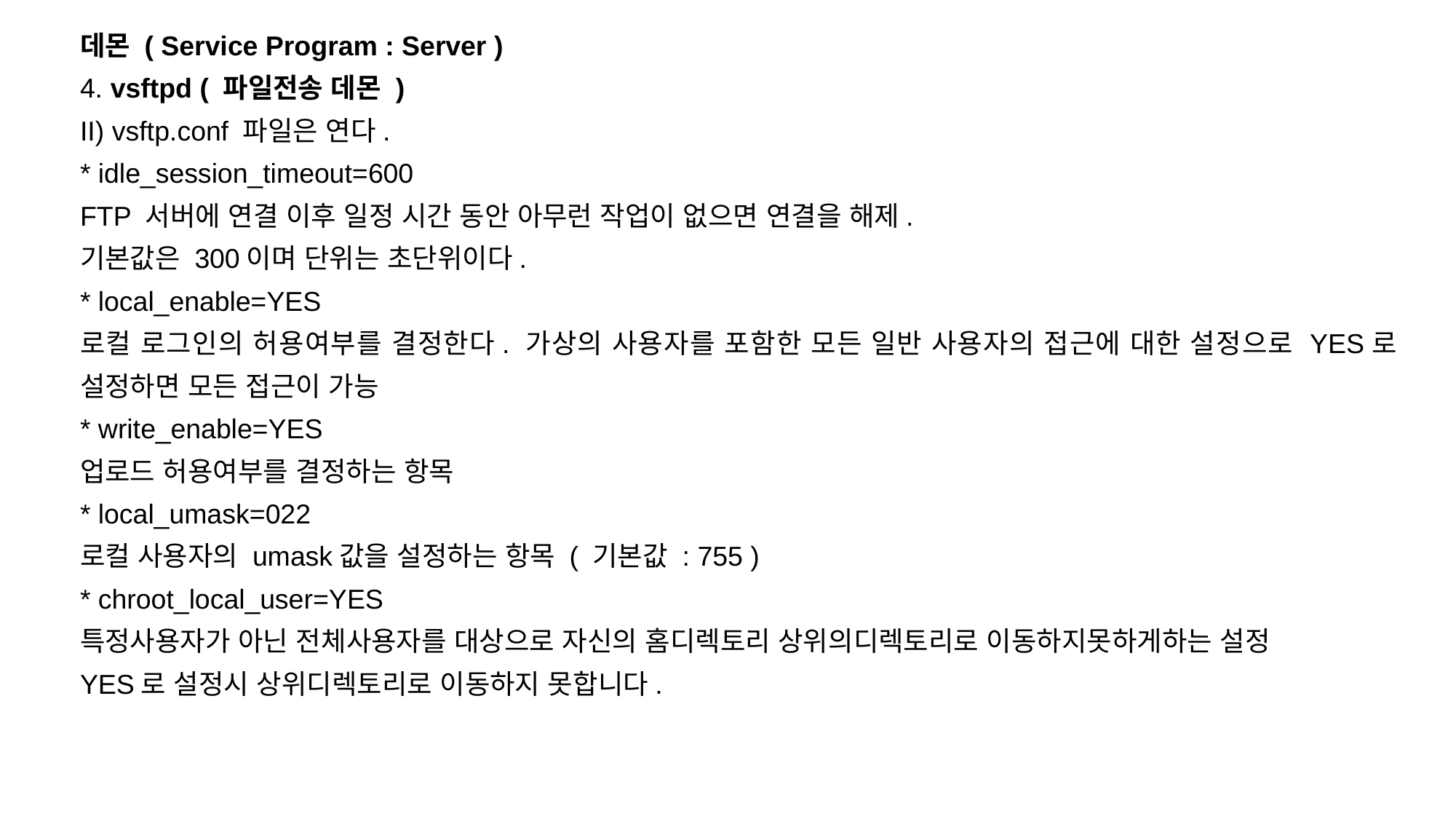

데몬 ( Service Program : Server )
4. vsftpd ( 파일전송 데몬 )
II) vsftp.conf 파일은 연다.
* idle_session_timeout=600
FTP 서버에 연결 이후 일정 시간 동안 아무런 작업이 없으면 연결을 해제.
기본값은 300이며 단위는 초단위이다.
* local_enable=YES
로컬 로그인의 허용여부를 결정한다. 가상의 사용자를 포함한 모든 일반 사용자의 접근에 대한 설정으로 YES로 설정하면 모든 접근이 가능
* write_enable=YES
업로드 허용여부를 결정하는 항목
* local_umask=022
로컬 사용자의 umask값을 설정하는 항목 ( 기본값 : 755 )
* chroot_local_user=YES
특정사용자가 아닌 전체사용자를 대상으로 자신의 홈디렉토리 상위의디렉토리로 이동하지못하게하는 설정
YES로 설정시 상위디렉토리로 이동하지 못합니다.